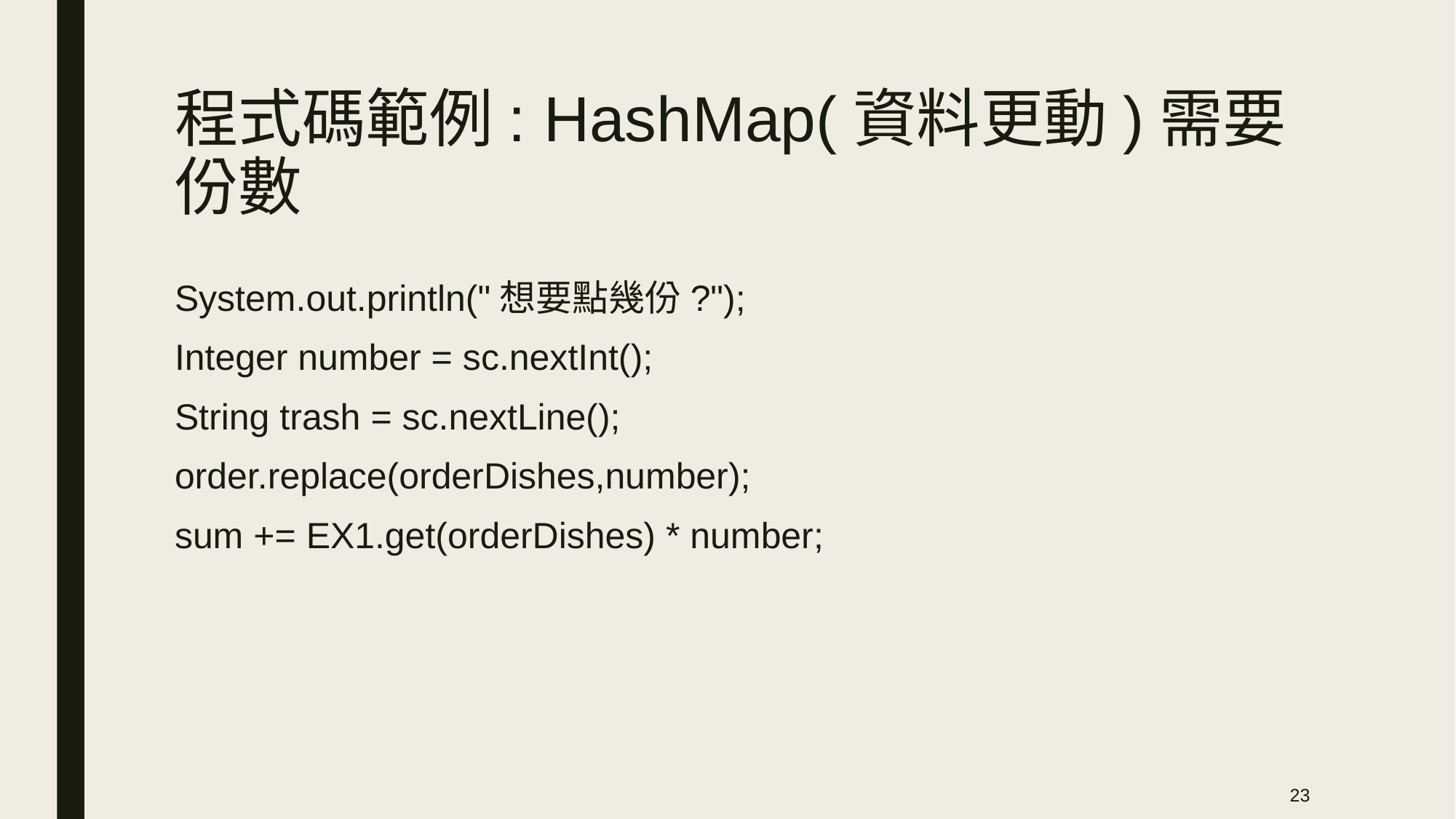

# 程式碼範例: HashMap(資料更動)需要份數
System.out.println("想要點幾份?");
Integer number = sc.nextInt();
String trash = sc.nextLine();
order.replace(orderDishes,number);
sum += EX1.get(orderDishes) * number;
23